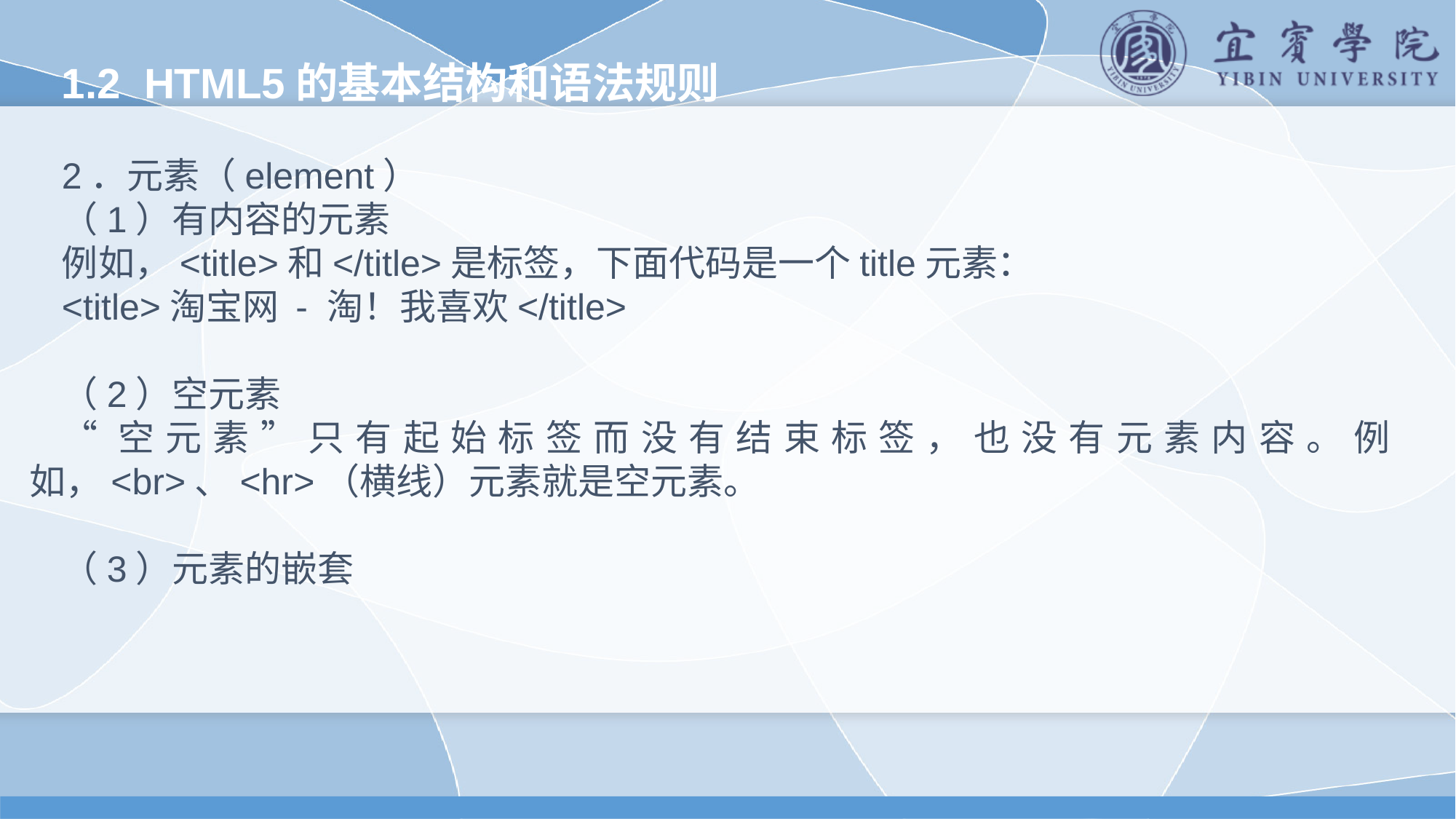

1.2  HTML5的基本结构和语法规则
2．元素（element）
（1）有内容的元素
例如，<title>和</title>是标签，下面代码是一个title元素：
<title>淘宝网 - 淘！我喜欢</title>

（2）空元素
“空元素”只有起始标签而没有结束标签，也没有元素内容。例如，<br>、<hr>（横线）元素就是空元素。

（3）元素的嵌套